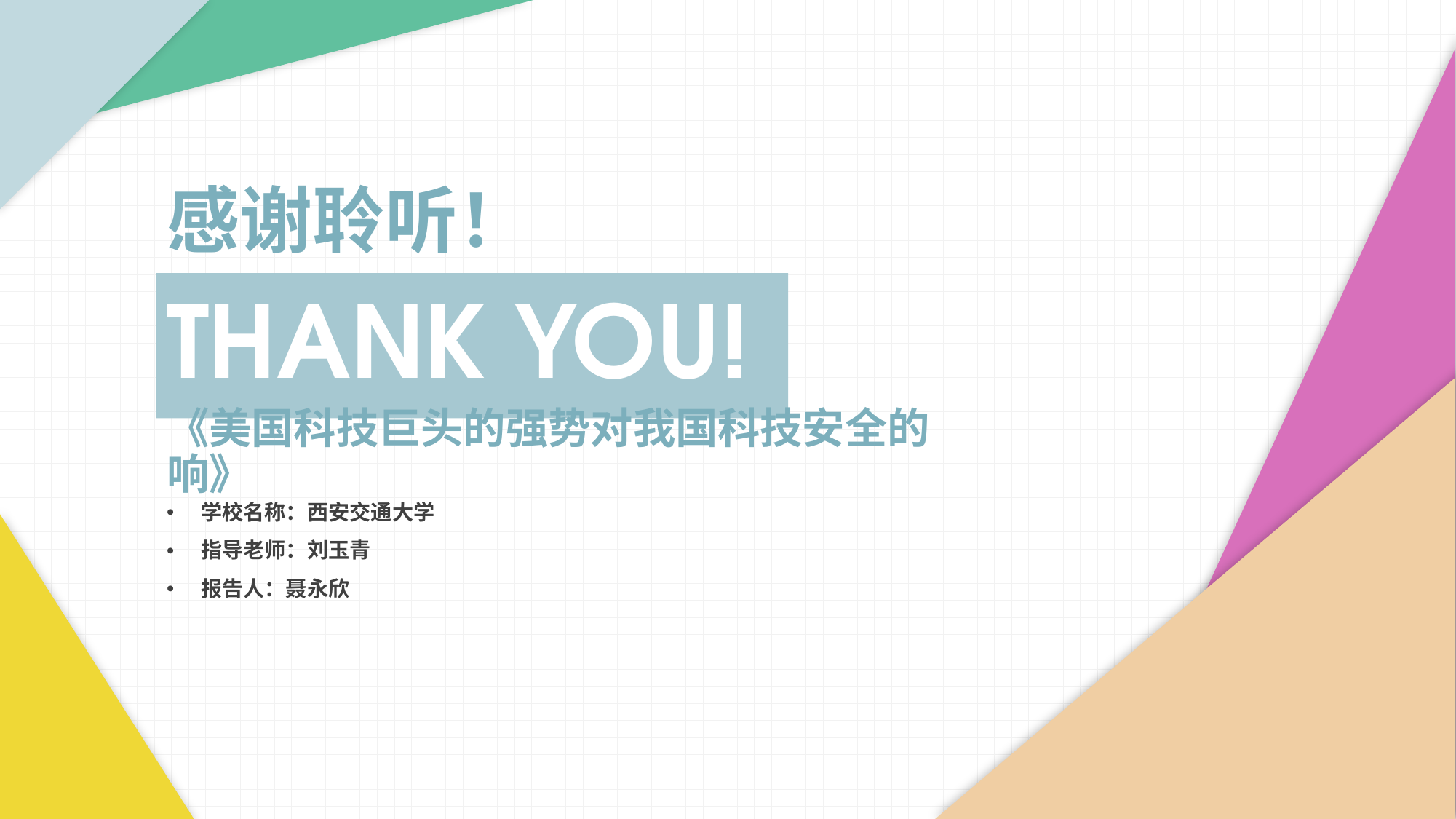

感谢聆听！
THANK YOU!
《美国科技巨头的强势对我国科技安全的响》
学校名称：西安交通大学
指导老师：刘玉青
报告人：聂永欣